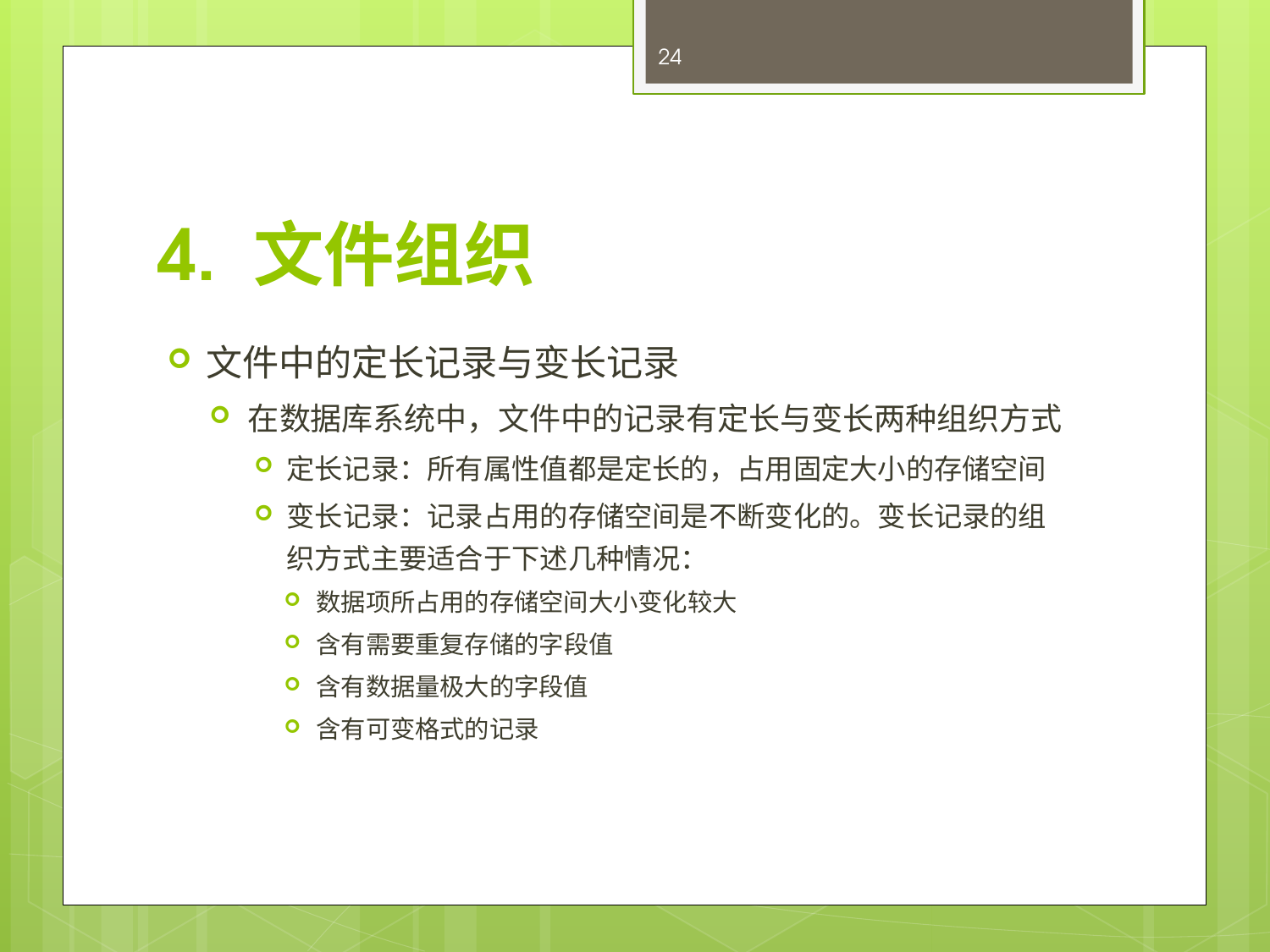

24
# 4. 文件组织
文件中的定长记录与变长记录
在数据库系统中，文件中的记录有定长与变长两种组织方式
定长记录：所有属性值都是定长的，占用固定大小的存储空间
变长记录：记录占用的存储空间是不断变化的。变长记录的组织方式主要适合于下述几种情况：
数据项所占用的存储空间大小变化较大
含有需要重复存储的字段值
含有数据量极大的字段值
含有可变格式的记录